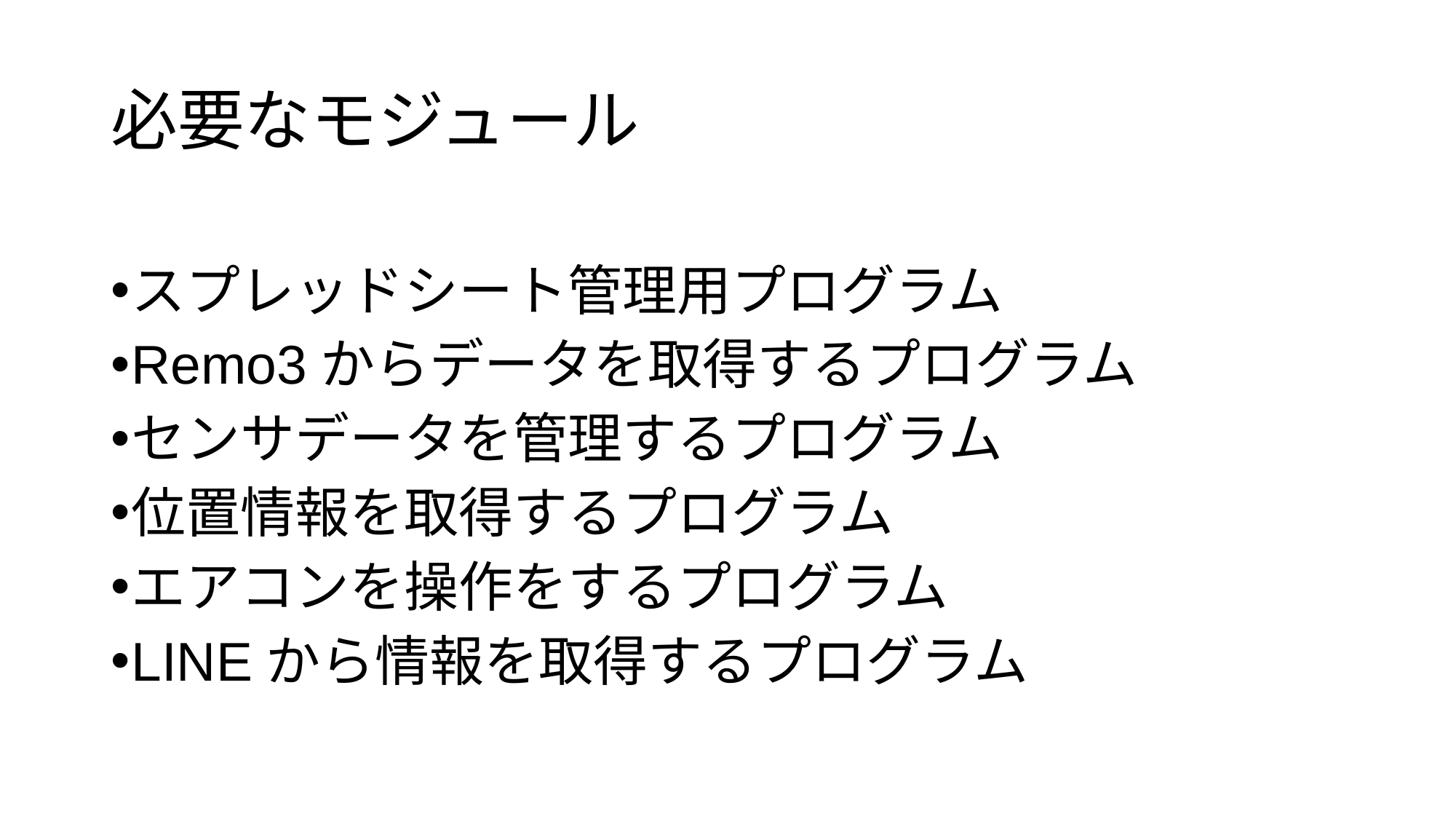

# 必要なモジュール
スプレッドシート管理用プログラム
Remo3からデータを取得するプログラム
センサデータを管理するプログラム
位置情報を取得するプログラム
エアコンを操作をするプログラム
LINEから情報を取得するプログラム